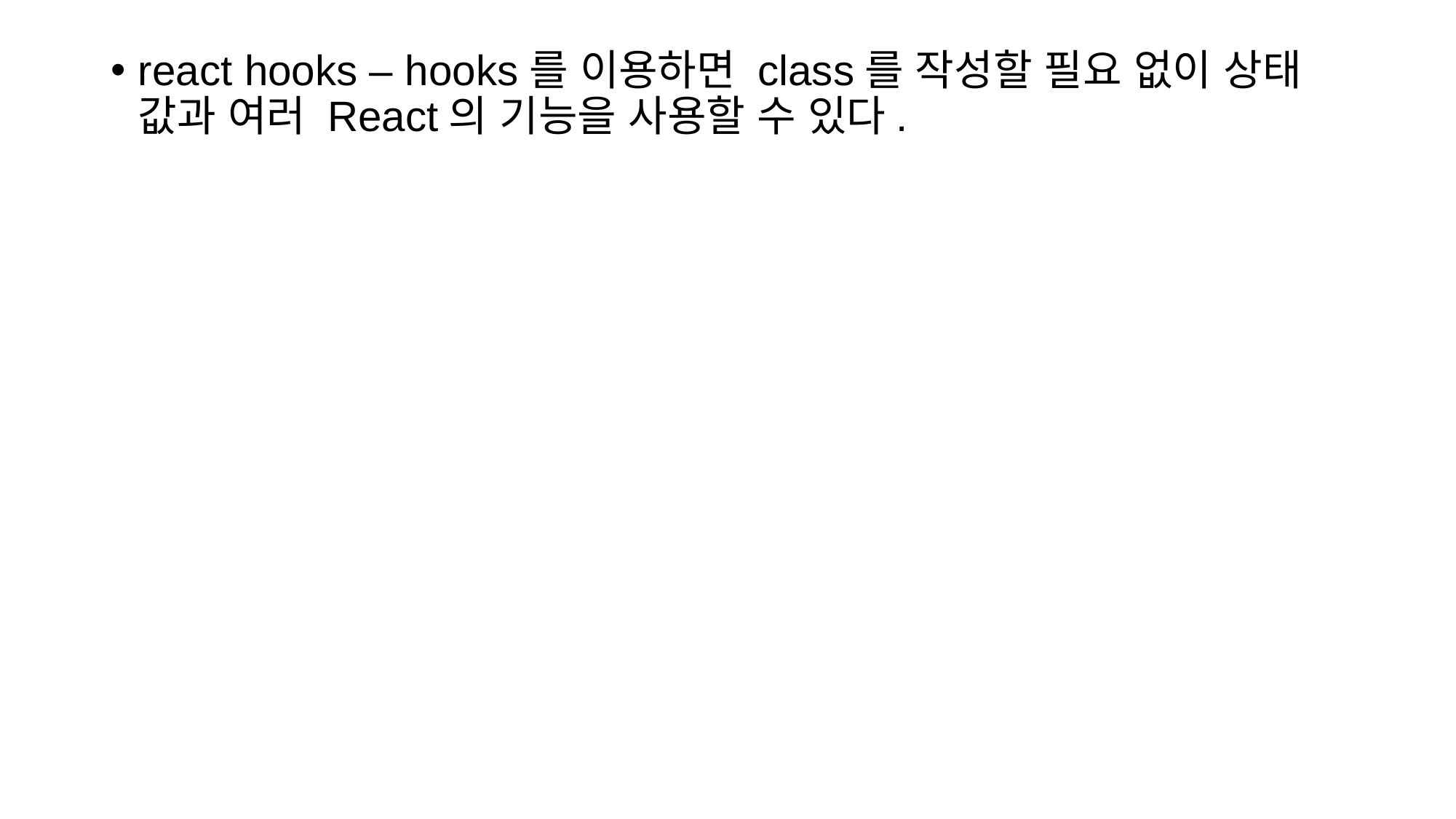

react hooks – hooks를 이용하면 class를 작성할 필요 없이 상태 값과 여러 React의 기능을 사용할 수 있다.